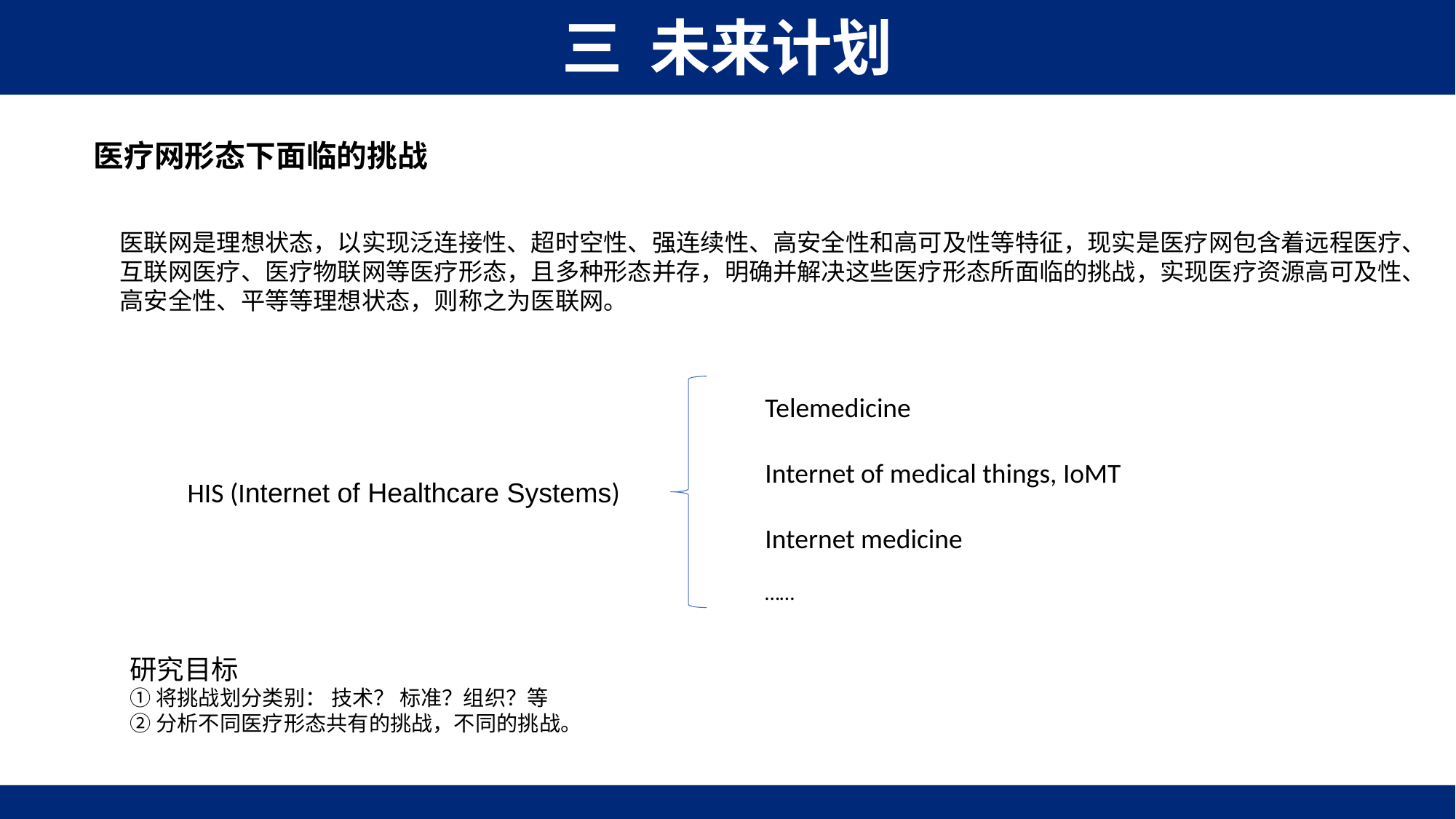

三  未来计划
医疗网形态下面临的挑战
医联网是理想状态，以实现泛连接性、超时空性、强连续性、高安全性和高可及性等特征，现实是医疗网包含着远程医疗、互联网医疗、医疗物联网等医疗形态，且多种形态并存，明确并解决这些医疗形态所面临的挑战，实现医疗资源高可及性、高安全性、平等等理想状态，则称之为医联网。

Telemedicine

Internet of medical things, IoMT

Internet medicine

……
HIS (Internet of Healthcare Systems)
研究目标
①将挑战划分类别： 技术？ 标准？组织？等
②分析不同医疗形态共有的挑战，不同的挑战。